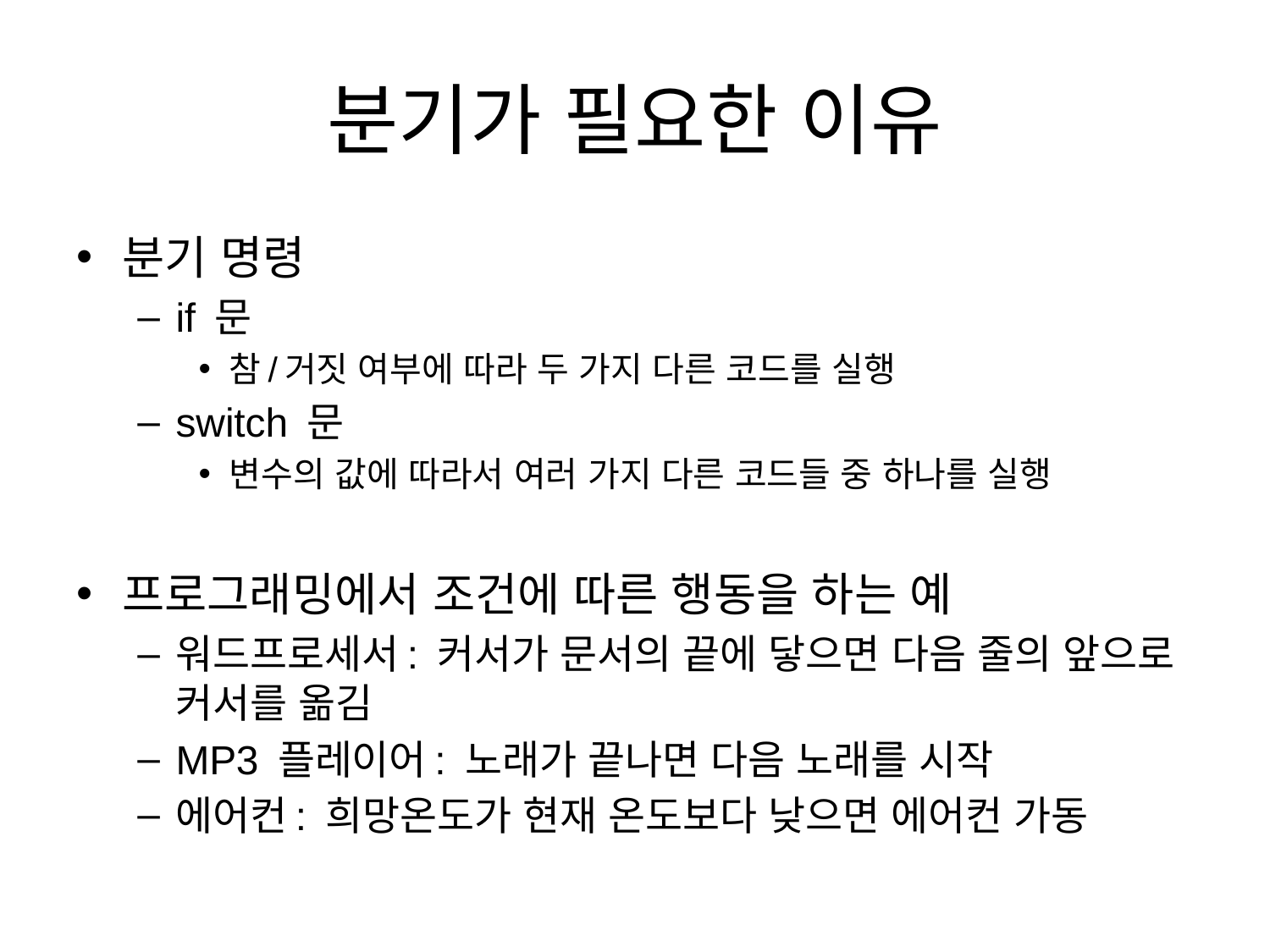

# 분기가 필요한 이유
분기 명령
if 문
참/거짓 여부에 따라 두 가지 다른 코드를 실행
switch 문
변수의 값에 따라서 여러 가지 다른 코드들 중 하나를 실행

프로그래밍에서 조건에 따른 행동을 하는 예
워드프로세서: 커서가 문서의 끝에 닿으면 다음 줄의 앞으로 커서를 옮김
MP3 플레이어: 노래가 끝나면 다음 노래를 시작
에어컨: 희망온도가 현재 온도보다 낮으면 에어컨 가동